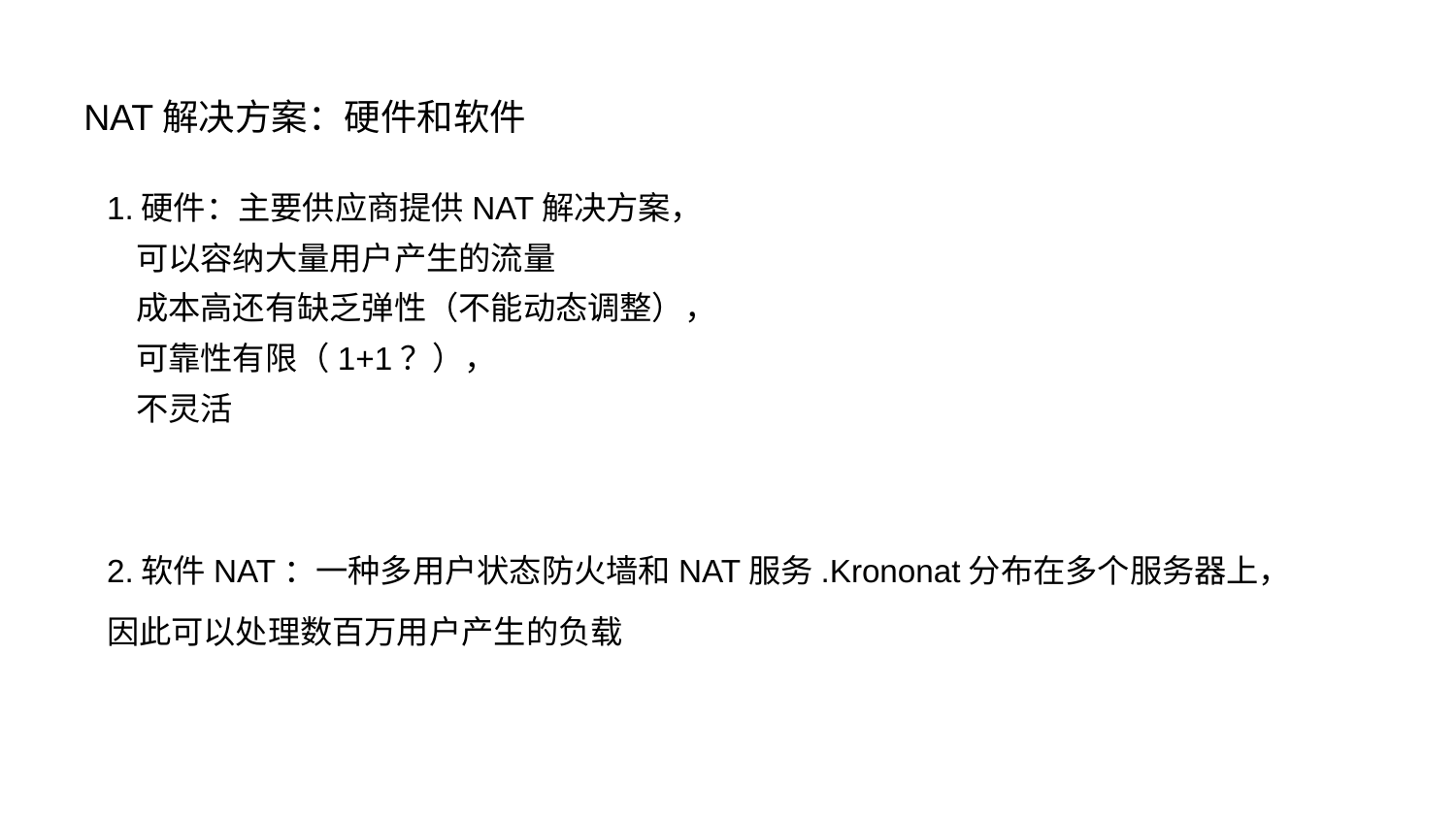

NAT解决方案：硬件和软件
1.硬件：主要供应商提供NAT解决方案，
   可以容纳大量用户产生的流量
   成本高还有缺乏弹性（不能动态调整），
   可靠性有限（1+1？），
   不灵活
2.软件NAT：一种多用户状态防火墙和NAT服务.Krononat分布在多个服务器上，因此可以处理数百万用户产生的负载